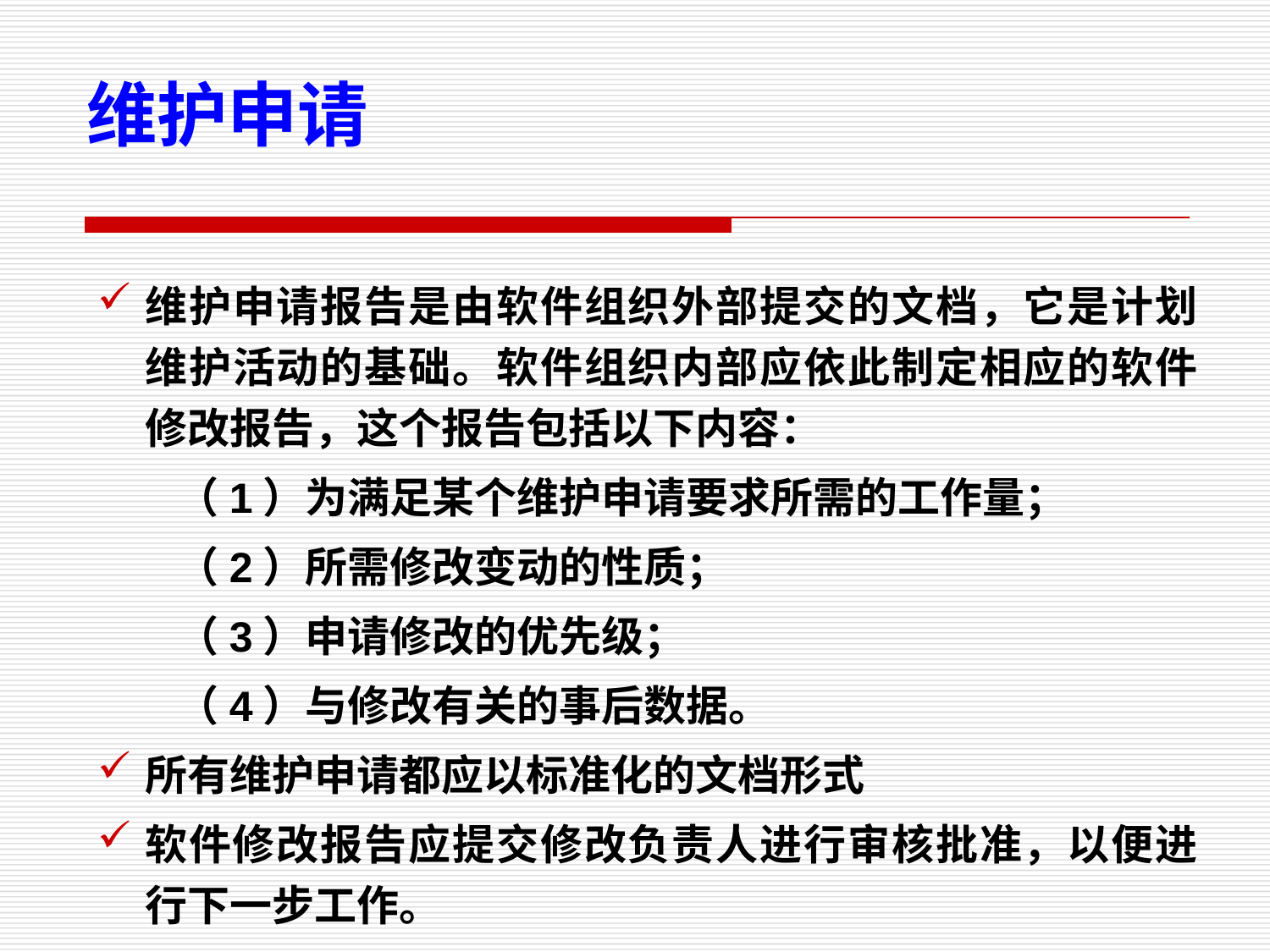

维护申请
维护申请报告是由软件组织外部提交的文档，它是计划维护活动的基础。软件组织内部应依此制定相应的软件修改报告，这个报告包括以下内容：
（1）为满足某个维护申请要求所需的工作量；
（2）所需修改变动的性质；
（3）申请修改的优先级；
（4）与修改有关的事后数据。
所有维护申请都应以标准化的文档形式
软件修改报告应提交修改负责人进行审核批准，以便进行下一步工作。